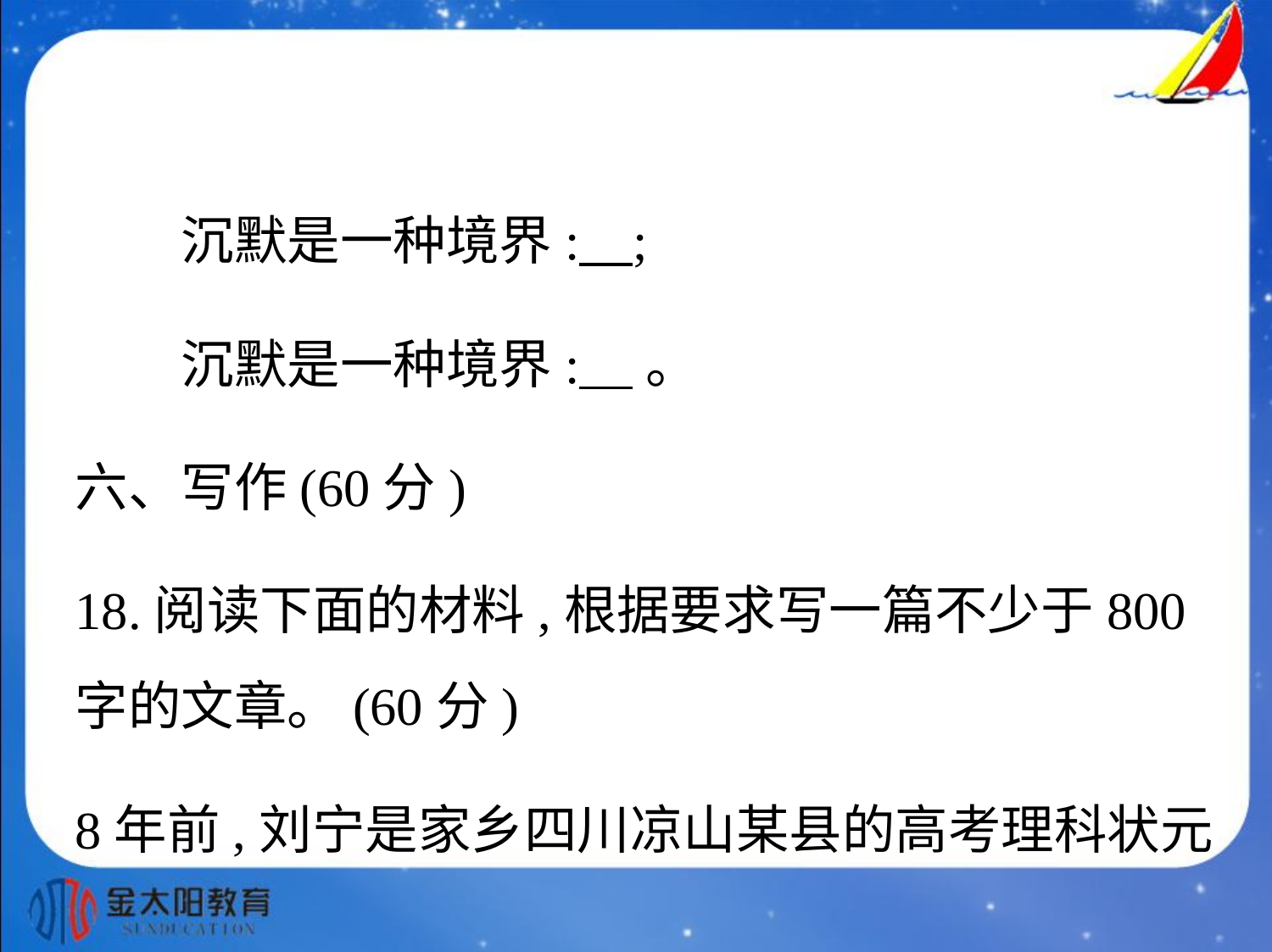

沉默是一种境界:    ;
　　沉默是一种境界:    。
六、写作(60分)
18.阅读下面的材料,根据要求写一篇不少于800
字的文章。(60分)
8年前,刘宁是家乡四川凉山某县的高考理科状元